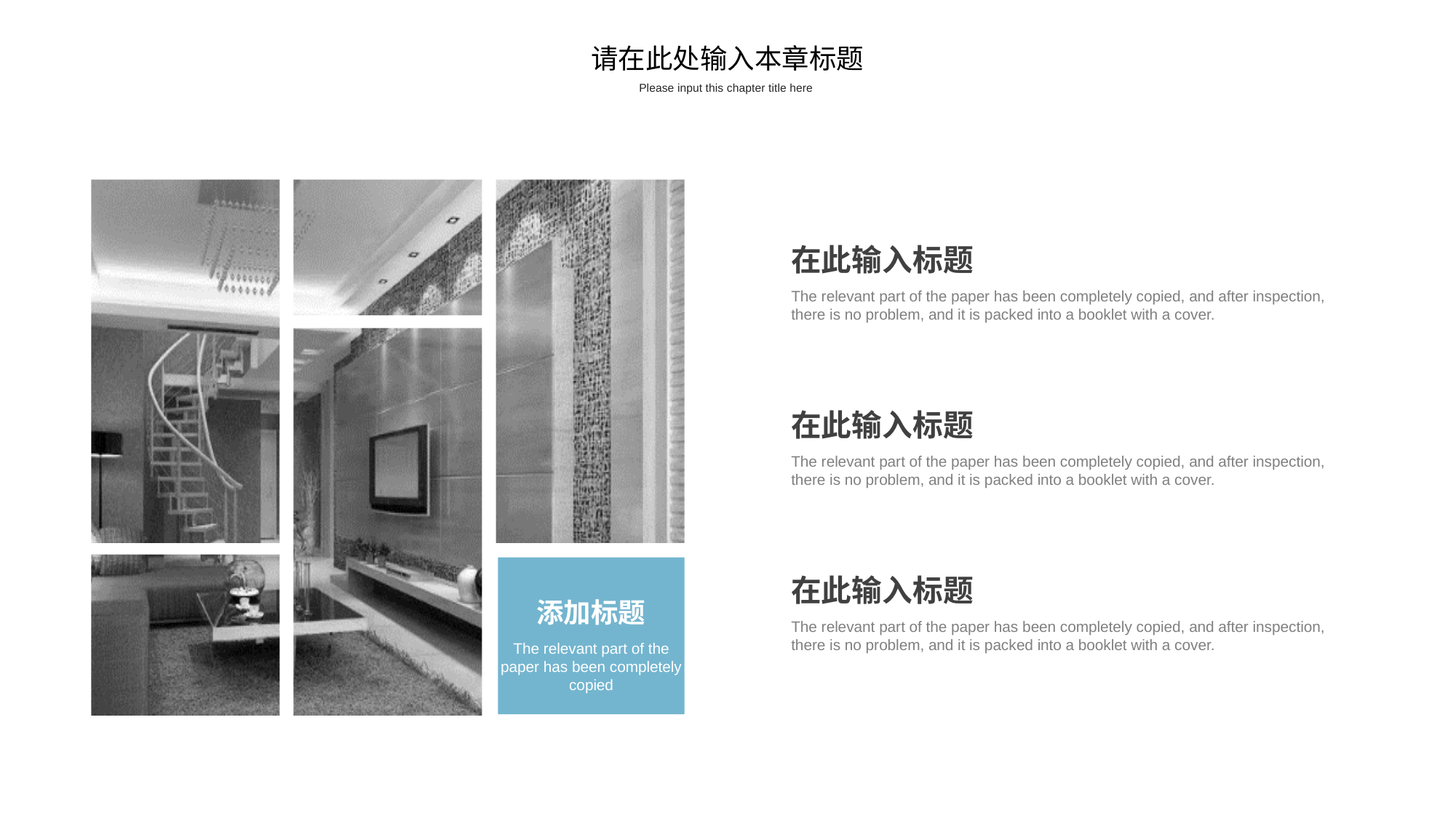

请在此处输入本章标题

Please input this chapter title here

在此输入标题
The relevant part of the paper has been completely copied, and after inspection, there is no problem, and it is packed into a booklet with a cover.
在此输入标题
The relevant part of the paper has been completely copied, and after inspection, there is no problem, and it is packed into a booklet with a cover.
在此输入标题
The relevant part of the paper has been completely copied, and after inspection, there is no problem, and it is packed into a booklet with a cover.

添加标题
The relevant part of the paper has been completely copied